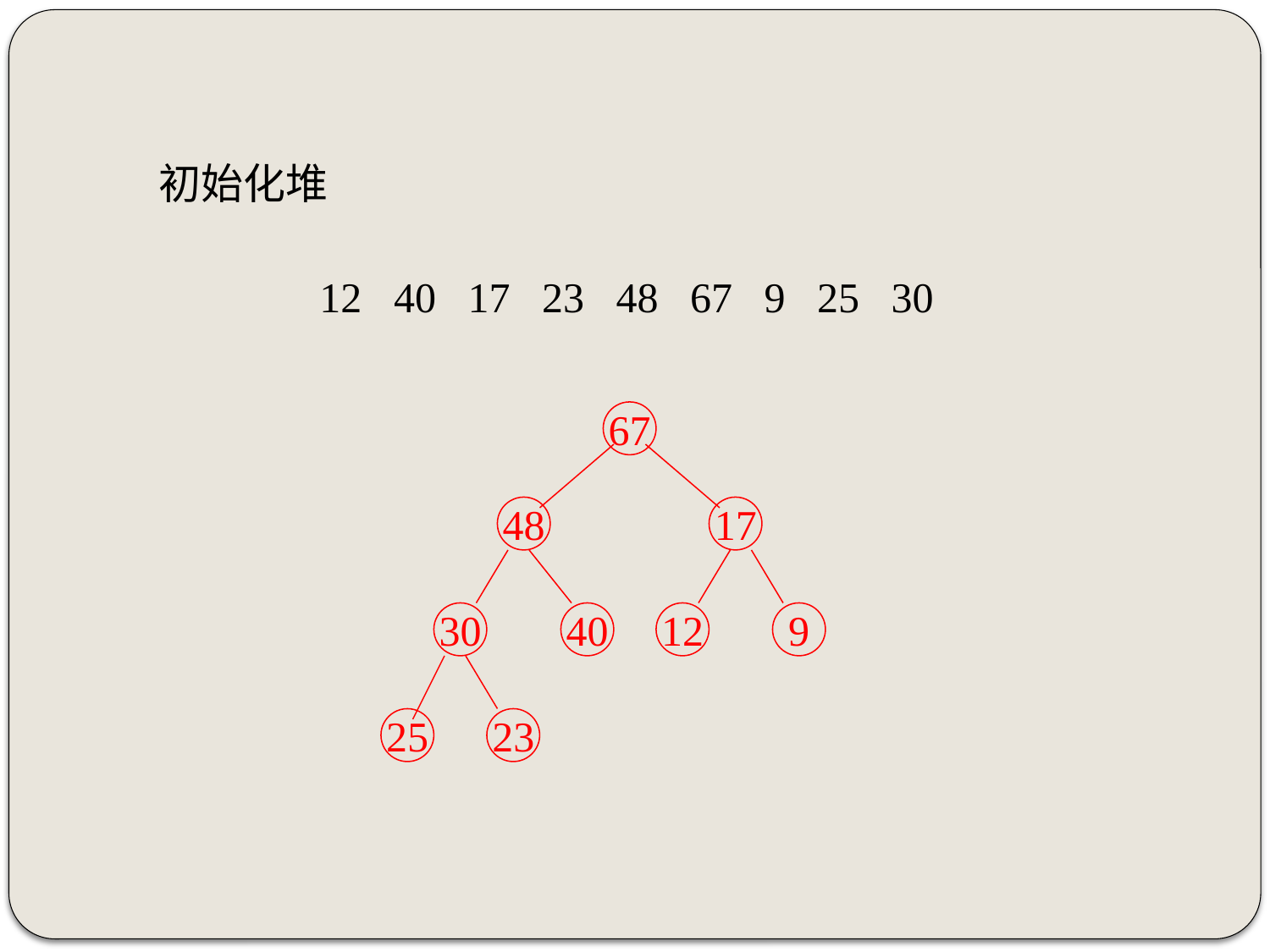

初始化堆
12   40   17   23   48   67   9   25   30
67

48
17

30
40
12
9

25
23